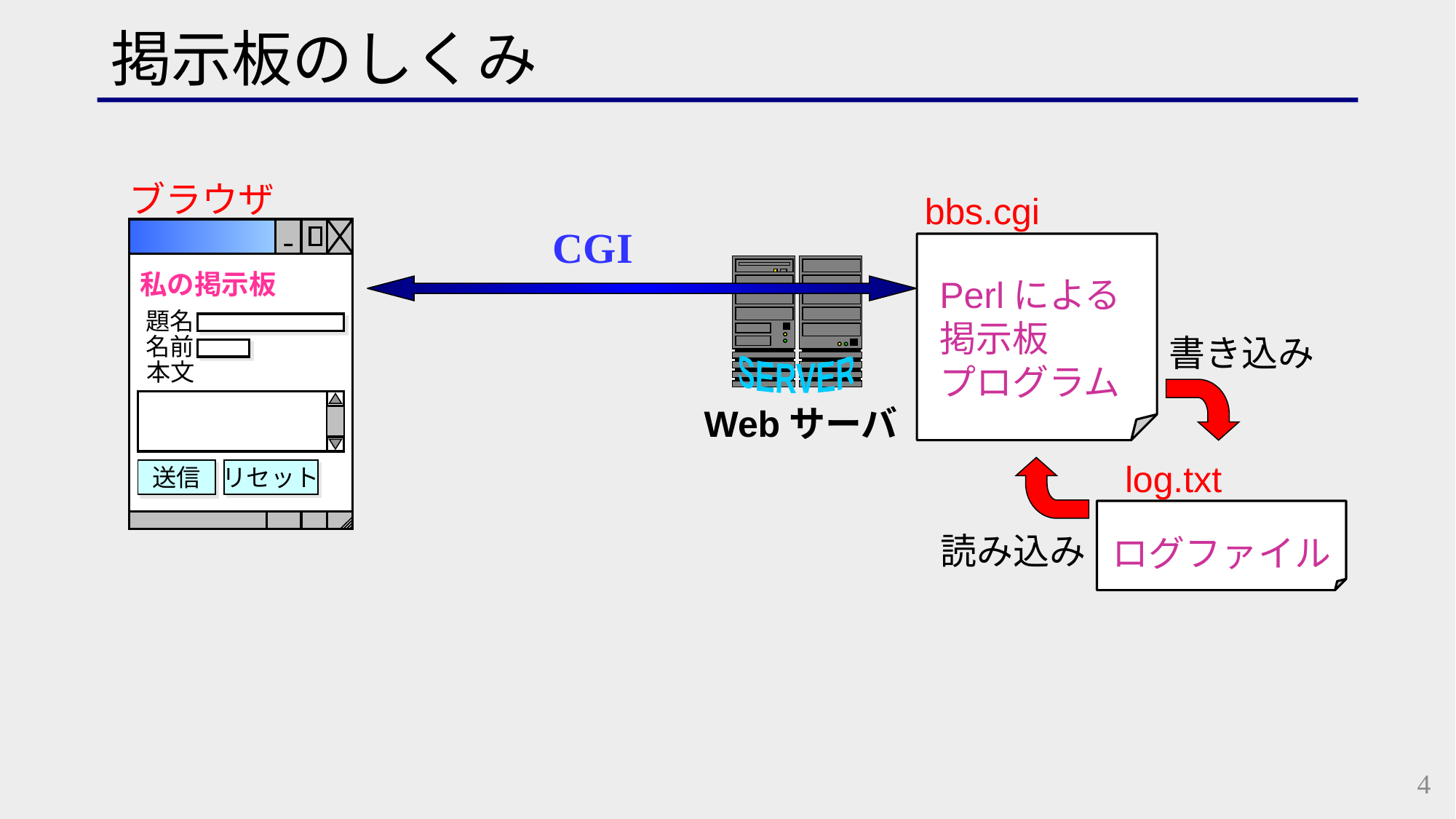

# 掲示板のしくみ
ブラウザ
bbs.cgi
CGI

私の掲示板
題名

名前

本文

送信
リセット

SERVER

Perlによる
掲示板
プログラム

書き込み

Webサーバ
log.txt

読み込み
ログファイル
4